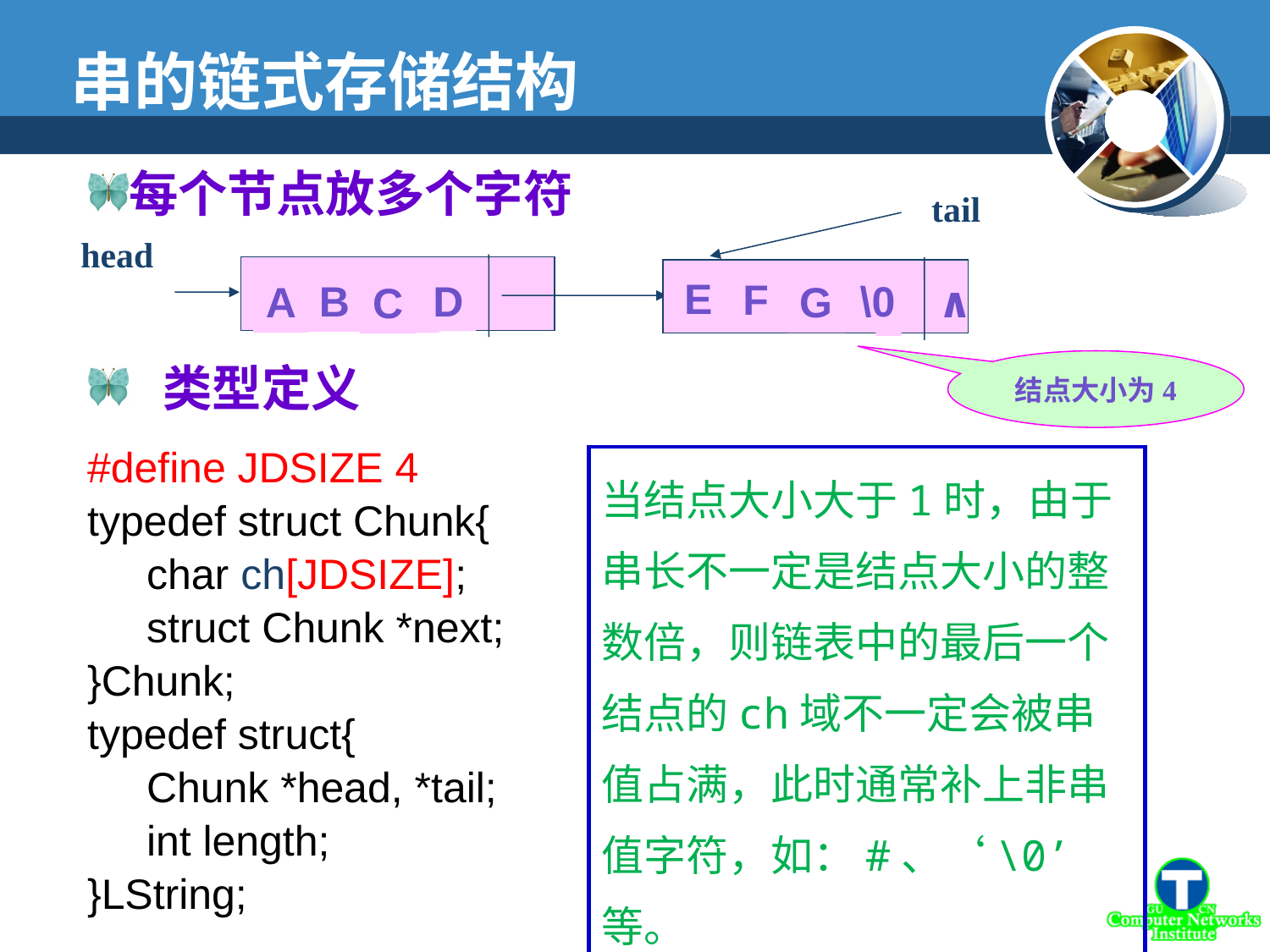

串的链式存储结构
每个节点放多个字符
tail

head

E
F
D
B
∧
A

G
C

\0
  类型定义
结点大小为4
#define JDSIZE 4
typedef struct Chunk{
     char ch[JDSIZE];
     struct Chunk *next;
}Chunk;
typedef struct{
     Chunk *head, *tail;
     int length;
}LString;
当结点大小大于1时，由于串长不一定是结点大小的整数倍，则链表中的最后一个结点的ch域不一定会被串值占满，此时通常补上非串值字符，如：#、‘\0’等。